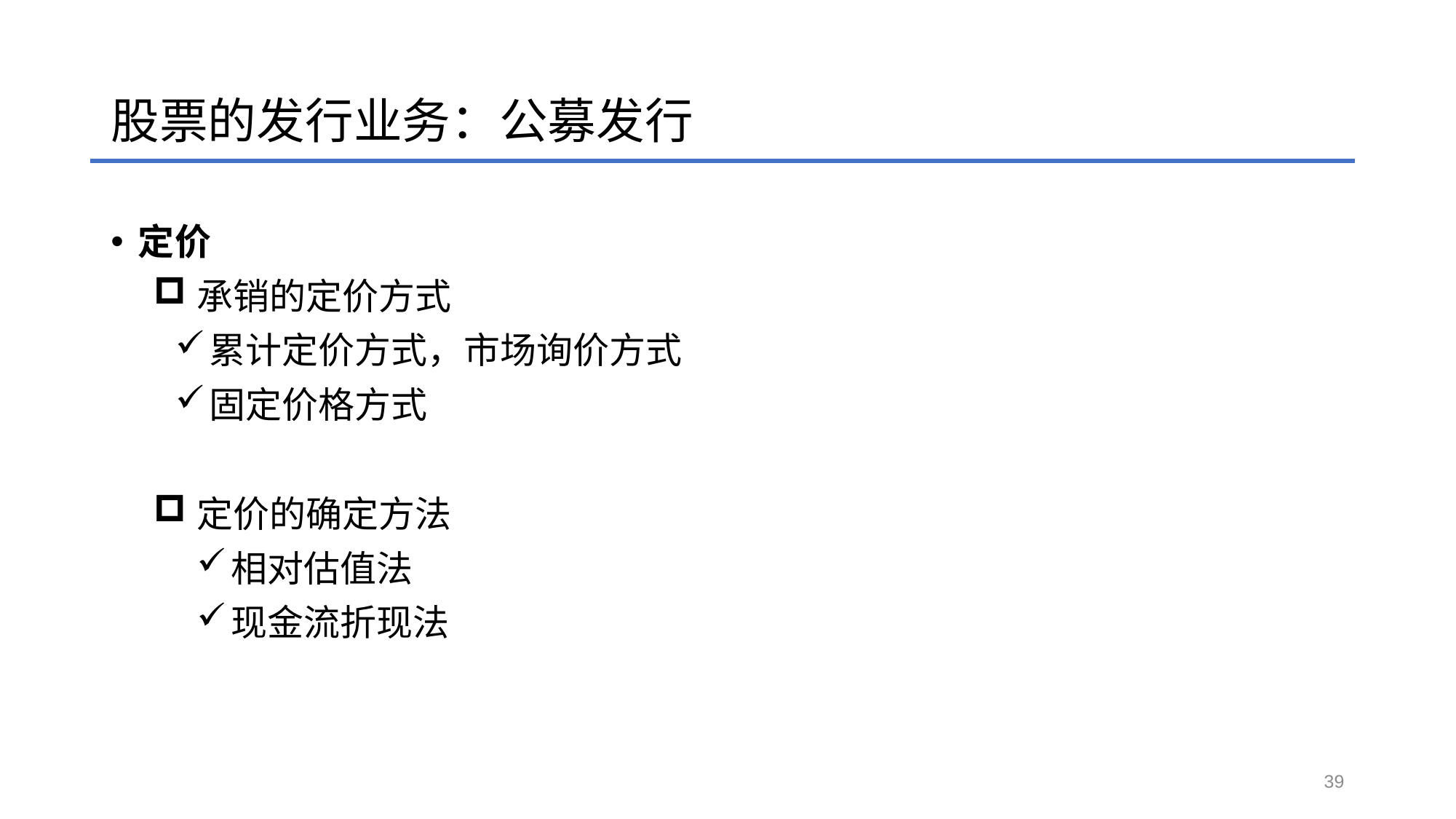

# 股票的发行业务：公募发行
定价
承销的定价方式
累计定价方式，市场询价方式
固定价格方式

定价的确定方法
相对估值法
现金流折现法
39